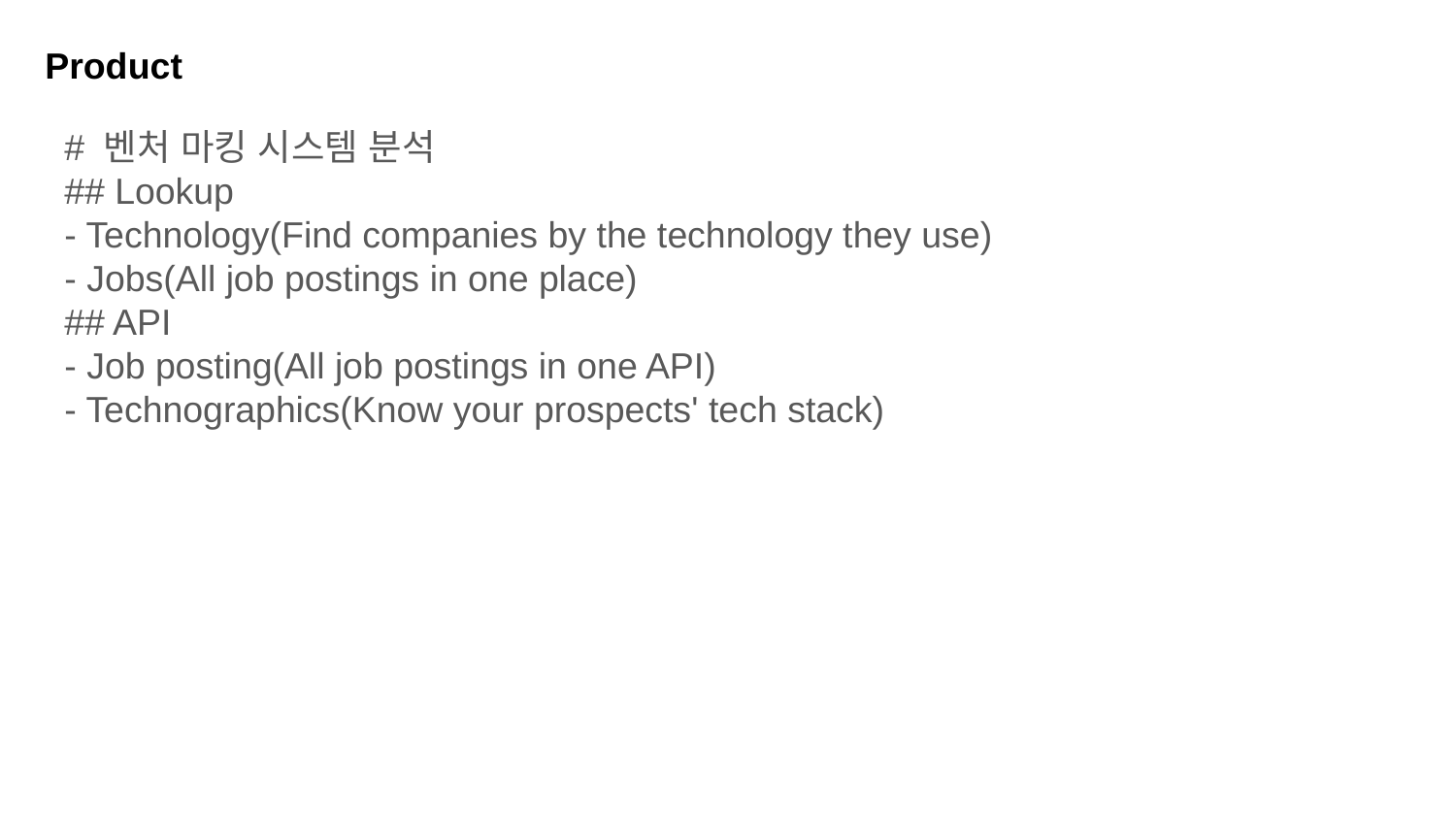

Product
# 벤처 마킹 시스템 분석
## Lookup
- Technology(Find companies by the technology they use)
- Jobs(All job postings in one place)
## API
- Job posting(All job postings in one API)
- Technographics(Know your prospects' tech stack)